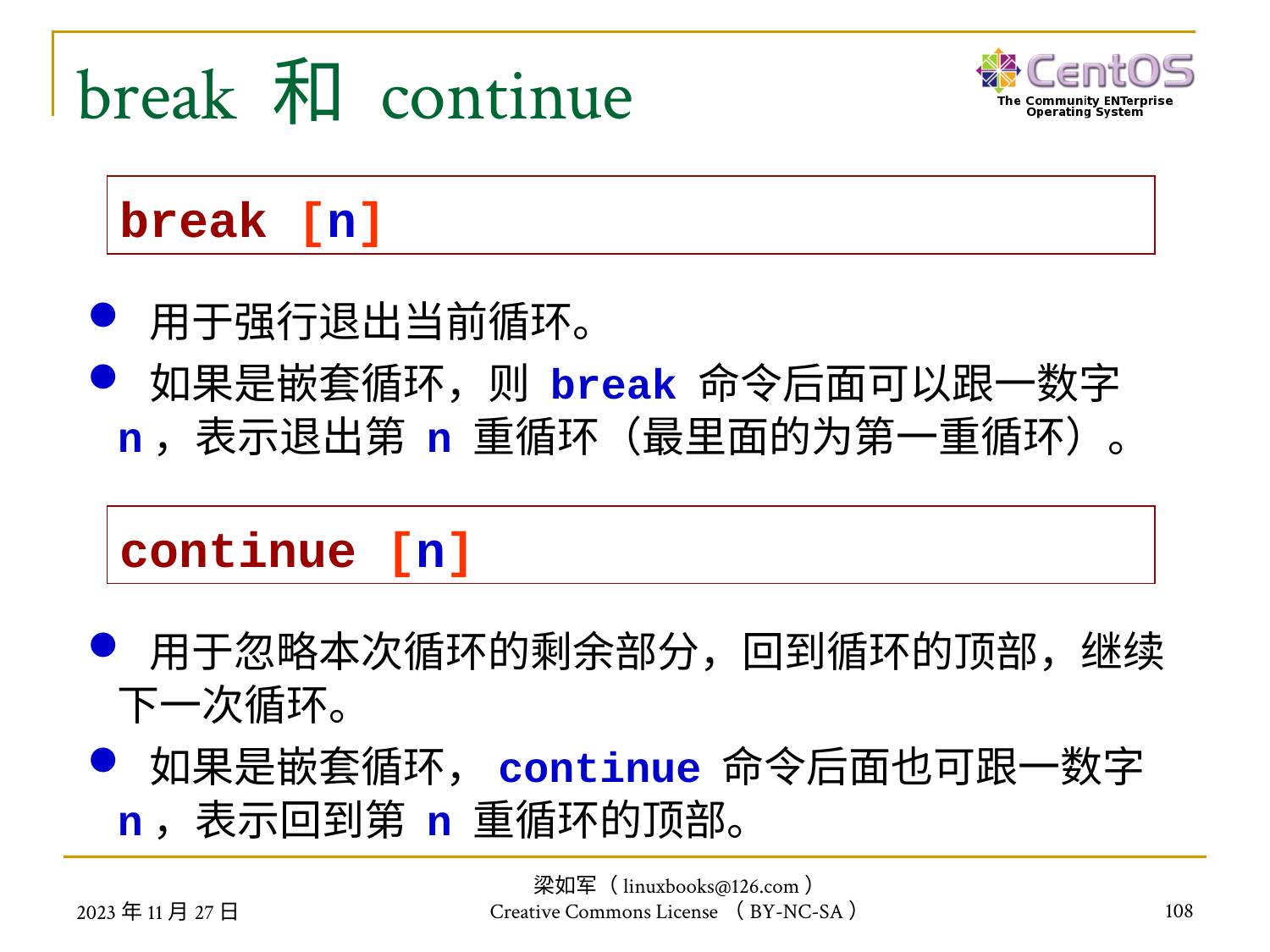

# break 和 continue
break [n]
 用于强行退出当前循环。
 如果是嵌套循环，则 break 命令后面可以跟一数字 n，表示退出第 n 重循环（最里面的为第一重循环）。
continue [n]
 用于忽略本次循环的剩余部分，回到循环的顶部，继续下一次循环。
 如果是嵌套循环，continue 命令后面也可跟一数字 n，表示回到第 n 重循环的顶部。
梁如军（linuxbooks@126.com）
Creative Commons License（BY-NC-SA）
2023年11月27日
108